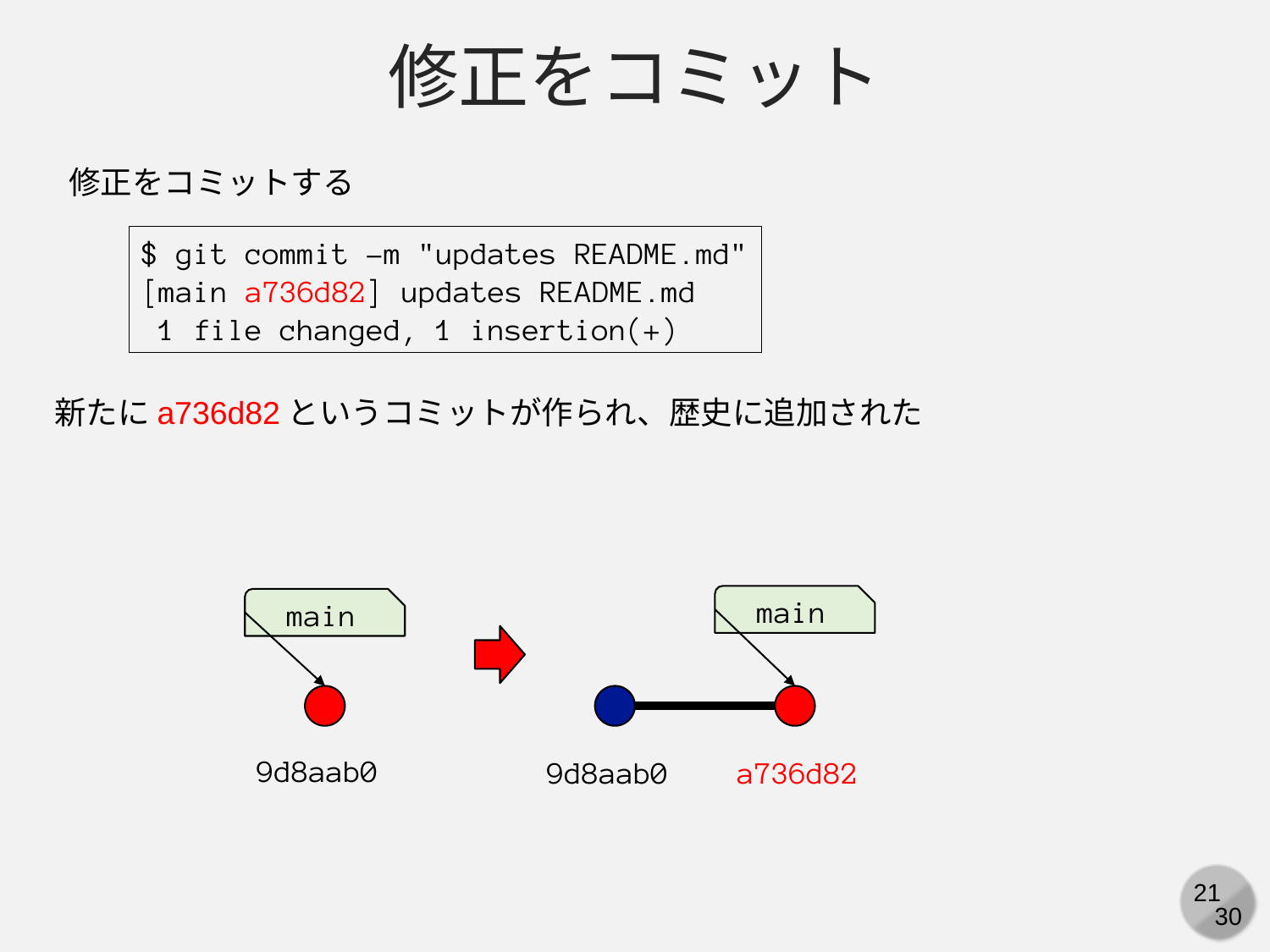

修正をコミット
修正をコミットする
$ git commit -m "updates README.md"
[main a736d82] updates README.md
 1 file changed, 1 insertion(+)
新たにa736d82というコミットが作られ、歴史に追加された
main
main

9d8aab0
9d8aab0
a736d82